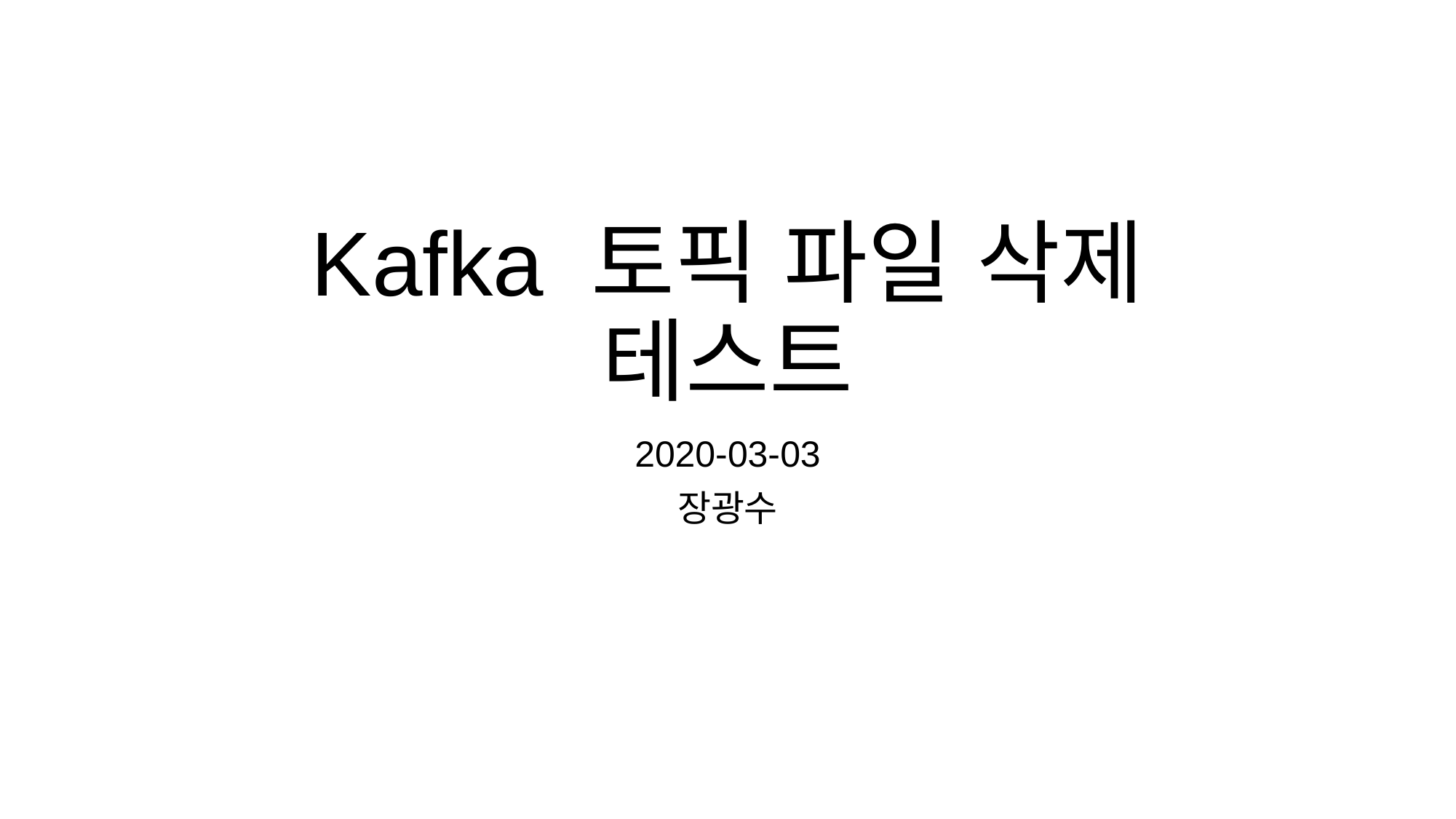

# Kafka 토픽 파일 삭제 테스트
2020-03-03
장광수